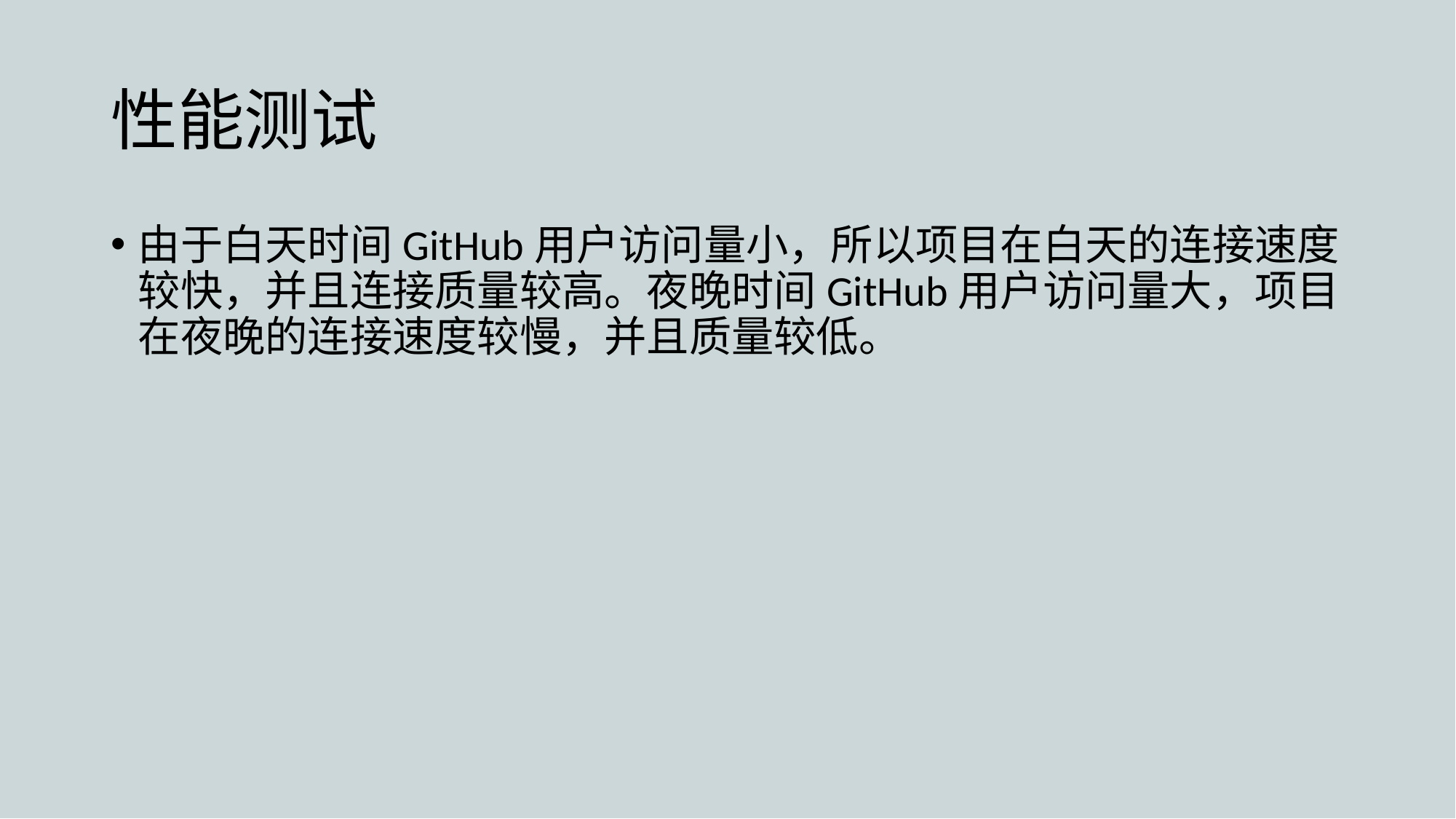

# 性能测试
由于白天时间GitHub用户访问量小，所以项目在白天的连接速度较快，并且连接质量较高。夜晚时间GitHub用户访问量大，项目在夜晚的连接速度较慢，并且质量较低。